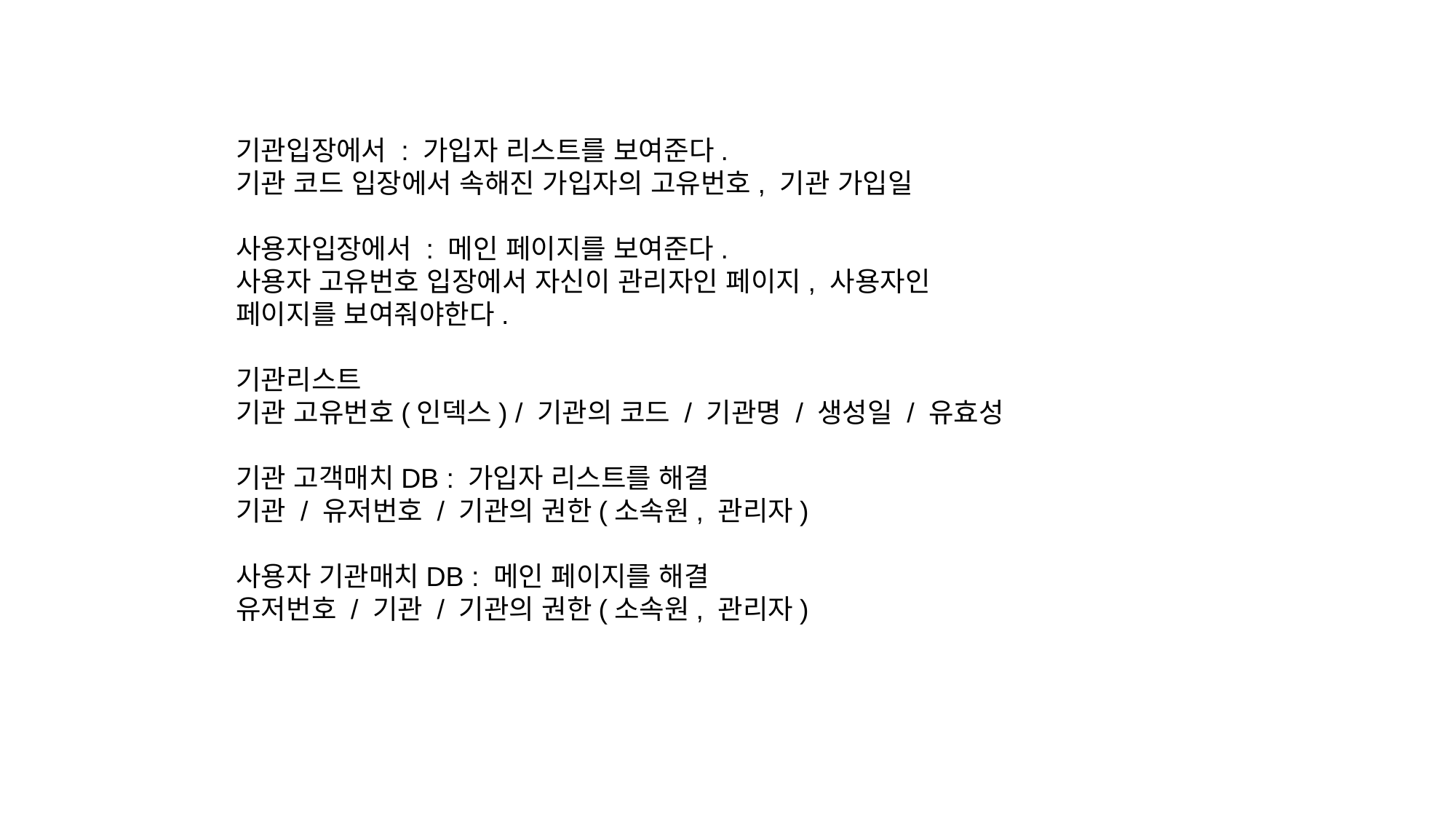

기관입장에서 : 가입자 리스트를 보여준다.
기관 코드 입장에서 속해진 가입자의 고유번호, 기관 가입일

사용자입장에서 : 메인 페이지를 보여준다.
사용자 고유번호 입장에서 자신이 관리자인 페이지, 사용자인
페이지를 보여줘야한다.

기관리스트
기관 고유번호(인덱스) / 기관의 코드 / 기관명 / 생성일 / 유효성

기관 고객매치DB : 가입자 리스트를 해결
기관 / 유저번호 / 기관의 권한(소속원, 관리자)

사용자 기관매치DB : 메인 페이지를 해결
유저번호 / 기관 / 기관의 권한(소속원, 관리자)